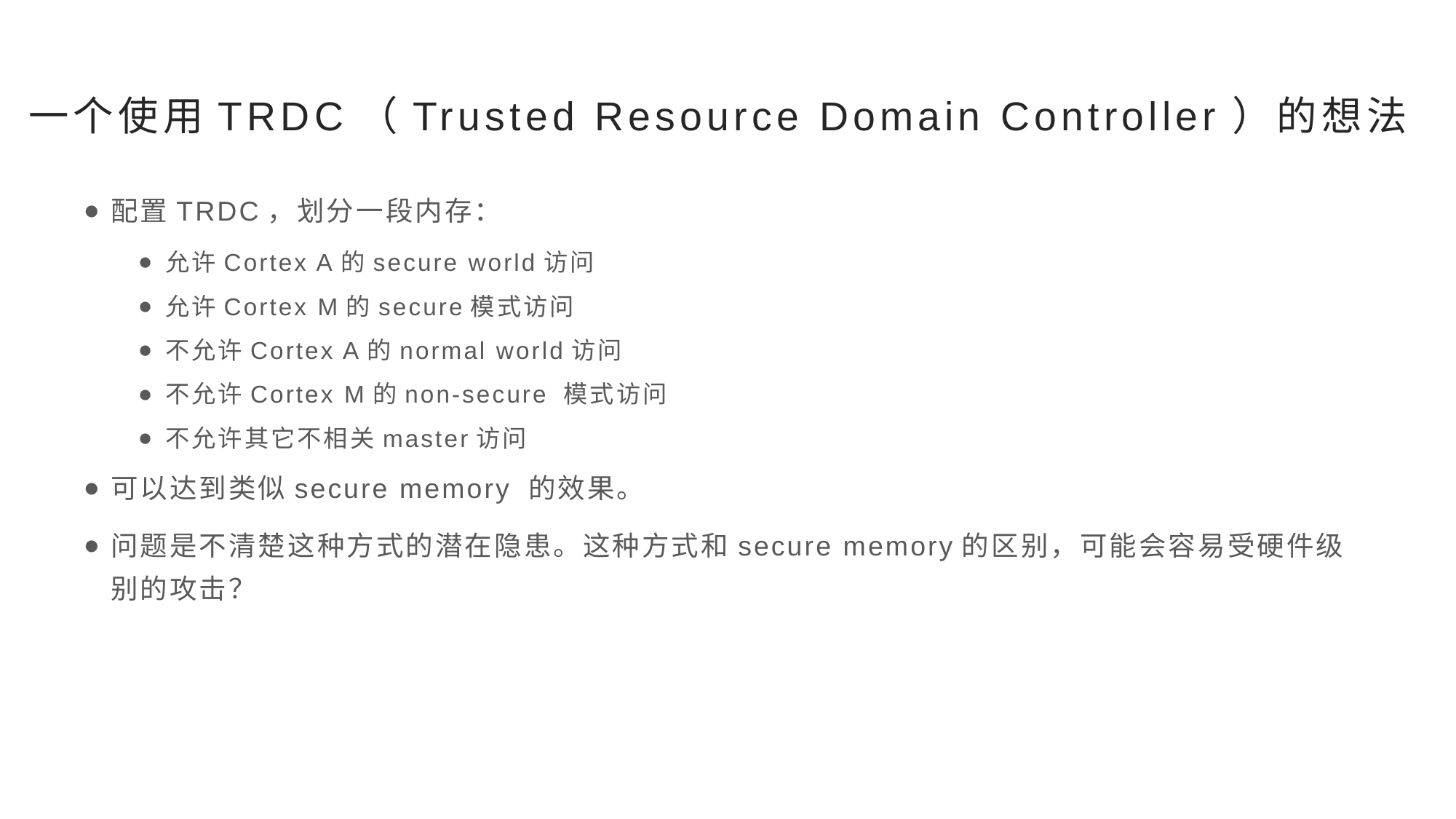

# 一个使用TRDC（Trusted Resource Domain Controller）的想法
配置TRDC，划分一段内存：
允许Cortex A的secure world访问
允许Cortex M的secure模式访问
不允许Cortex A的normal world访问
不允许Cortex M的non-secure 模式访问
不允许其它不相关master访问
可以达到类似secure memory 的效果。
问题是不清楚这种方式的潜在隐患。这种方式和secure memory的区别，可能会容易受硬件级别的攻击？